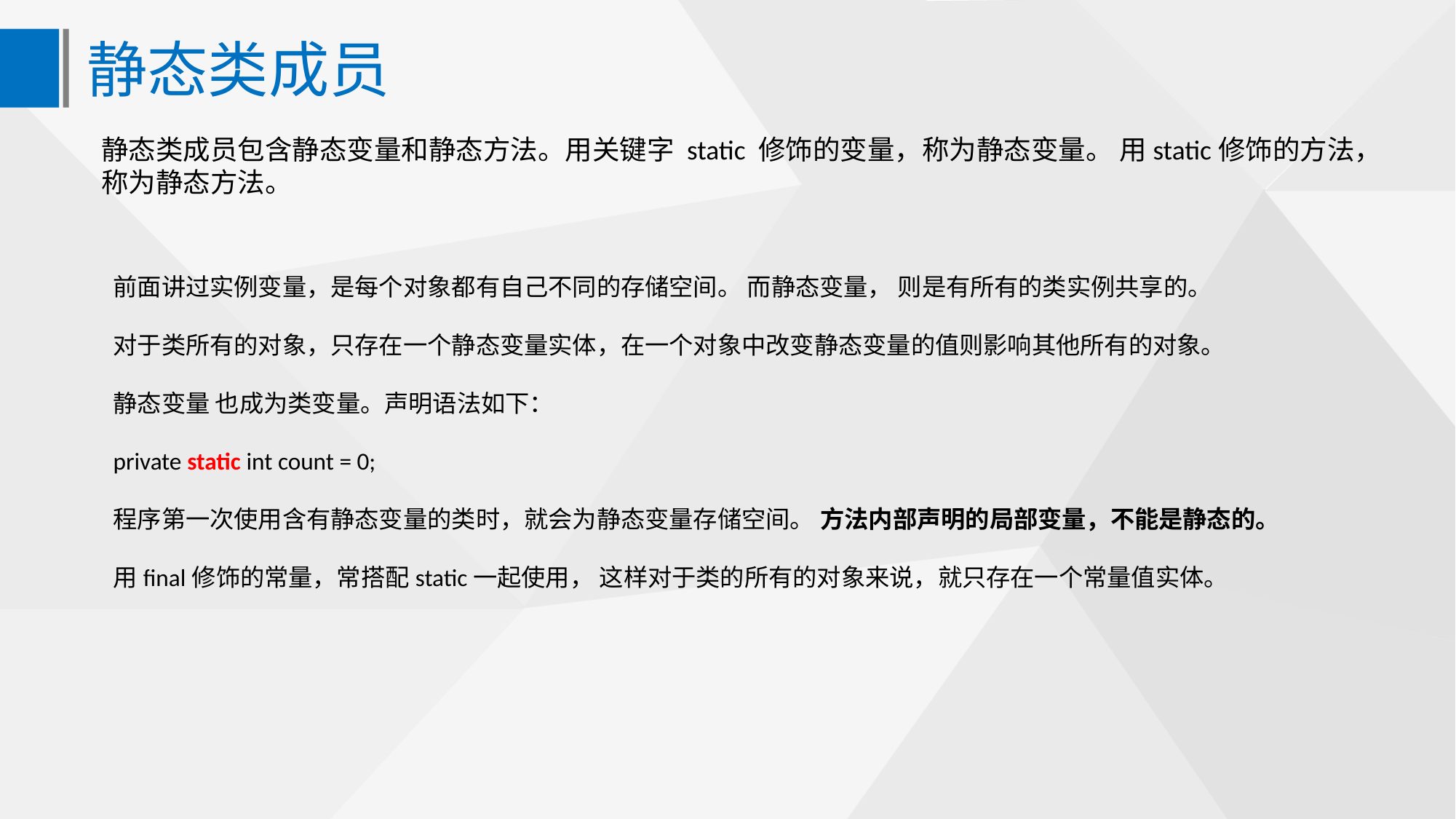

静态类成员

静态类成员包含静态变量和静态方法。用关键字 static 修饰的变量，称为静态变量。 用static修饰的方法，
称为静态方法。
前面讲过实例变量，是每个对象都有自己不同的存储空间。 而静态变量， 则是有所有的类实例共享的。

对于类所有的对象，只存在一个静态变量实体，在一个对象中改变静态变量的值则影响其他所有的对象。

静态变量 也成为类变量。声明语法如下：

private static int count = 0;

程序第一次使用含有静态变量的类时，就会为静态变量存储空间。 方法内部声明的局部变量，不能是静态的。

用final修饰的常量，常搭配static一起使用， 这样对于类的所有的对象来说，就只存在一个常量值实体。